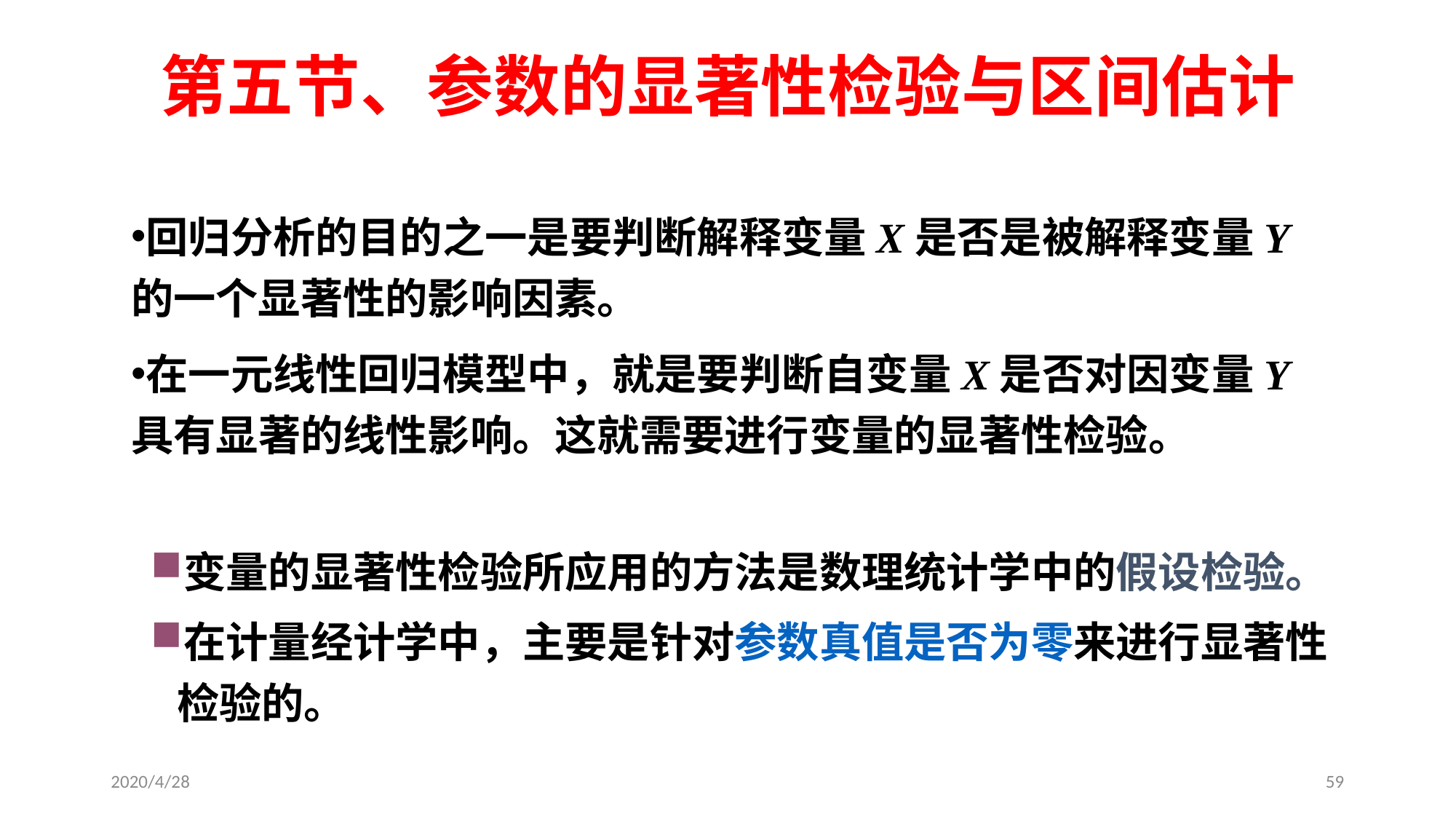

第五节、参数的显著性检验与区间估计
回归分析的目的之一是要判断解释变量X是否是被解释变量Y的一个显著性的影响因素。
在一元线性回归模型中，就是要判断自变量X是否对因变量Y具有显著的线性影响。这就需要进行变量的显著性检验。
变量的显著性检验所应用的方法是数理统计学中的假设检验。
在计量经计学中，主要是针对参数真值是否为零来进行显著性检验的。
2020/4/28
59